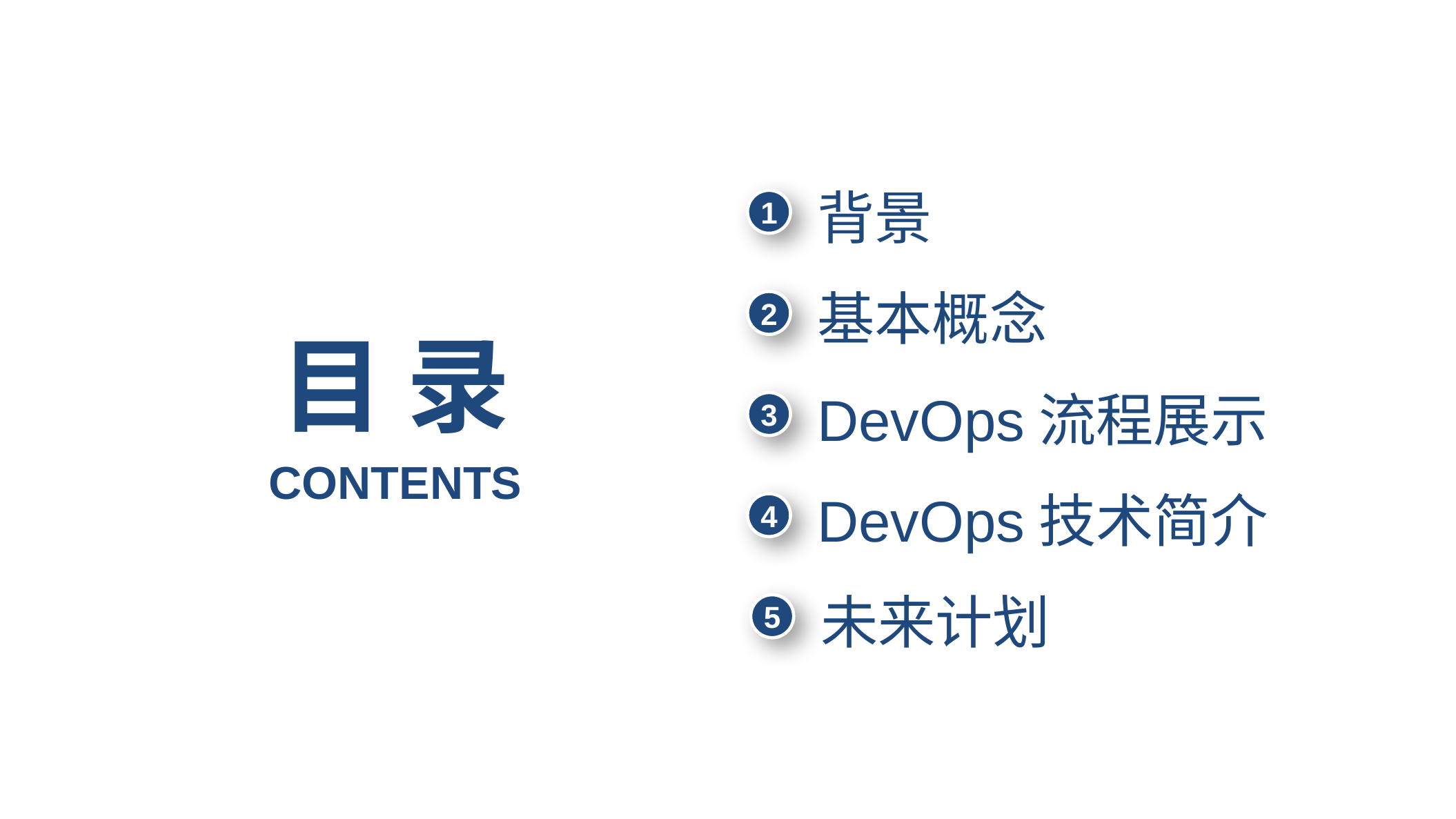

背景
1
基本概念
2
目 录
DevOps流程展示
3
CONTENTS
DevOps技术简介
4
未来计划
5